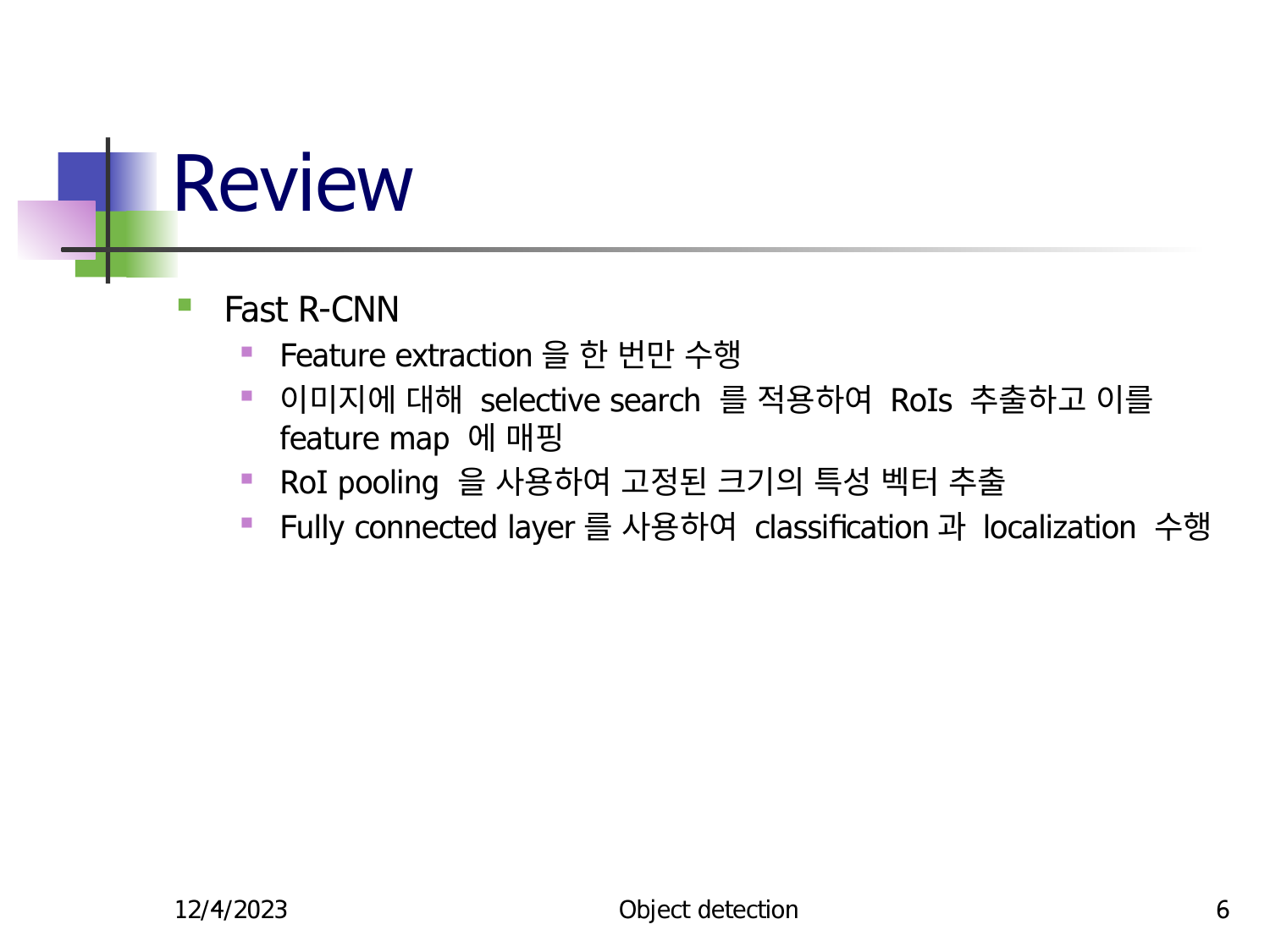

# Review
Fast R-CNN
Feature extraction을 한 번만 수행
이미지에 대해 selective search 를 적용하여 RoIs 추출하고 이를 feature map 에 매핑
RoI pooling 을 사용하여 고정된 크기의 특성 벡터 추출
Fully connected layer를 사용하여 classification과 localization 수행
12/4/2023
Object detection
6